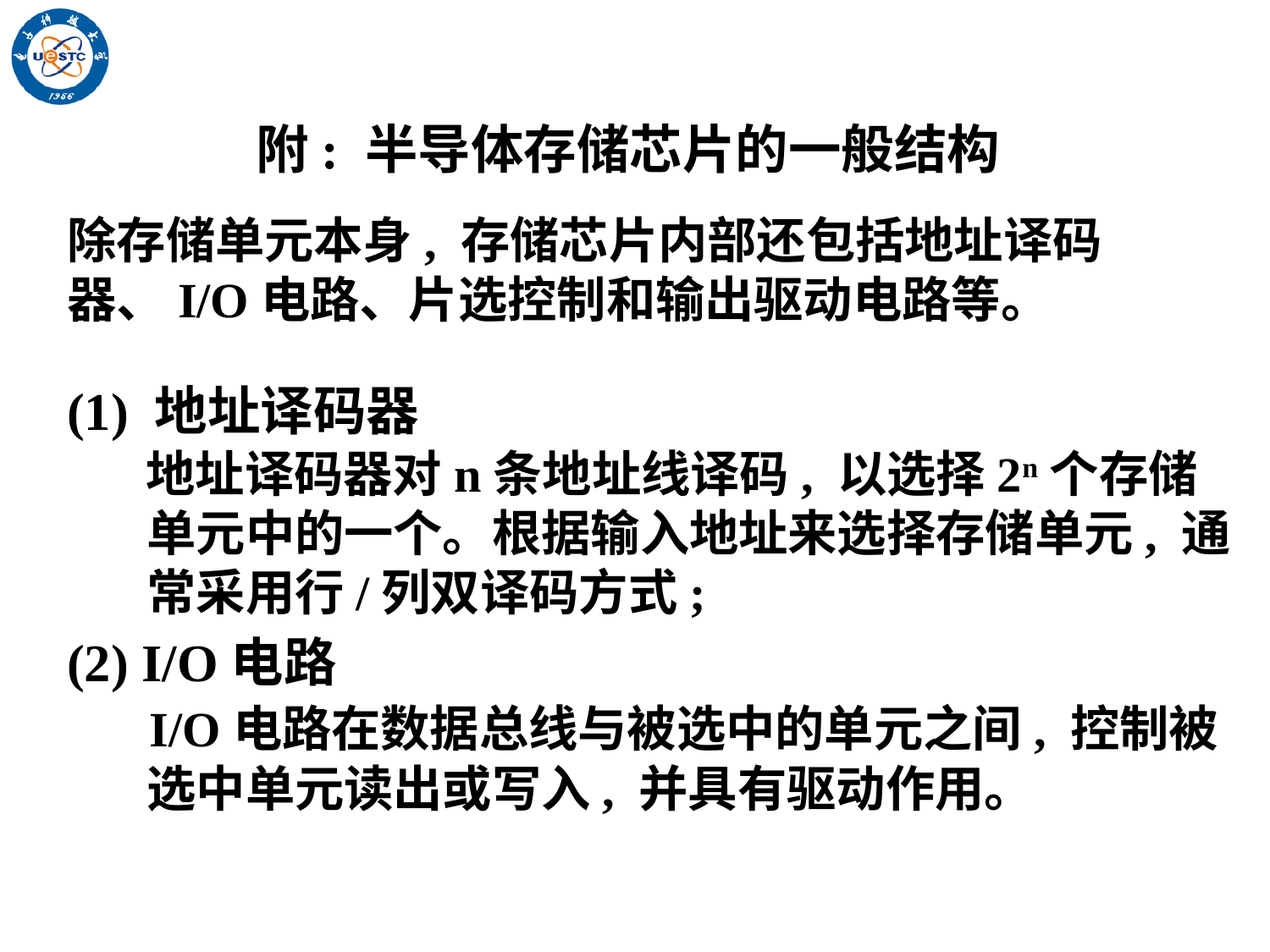

附: 半导体存储芯片的一般结构
除存储单元本身, 存储芯片内部还包括地址译码器、I/O电路、片选控制和输出驱动电路等。
(1) 地址译码器
      地址译码器对n条地址线译码, 以选择2n个存储单元中的一个。根据输入地址来选择存储单元, 通常采用行/列双译码方式;
(2) I/O电路
      I/O电路在数据总线与被选中的单元之间, 控制被选中单元读出或写入, 并具有驱动作用。